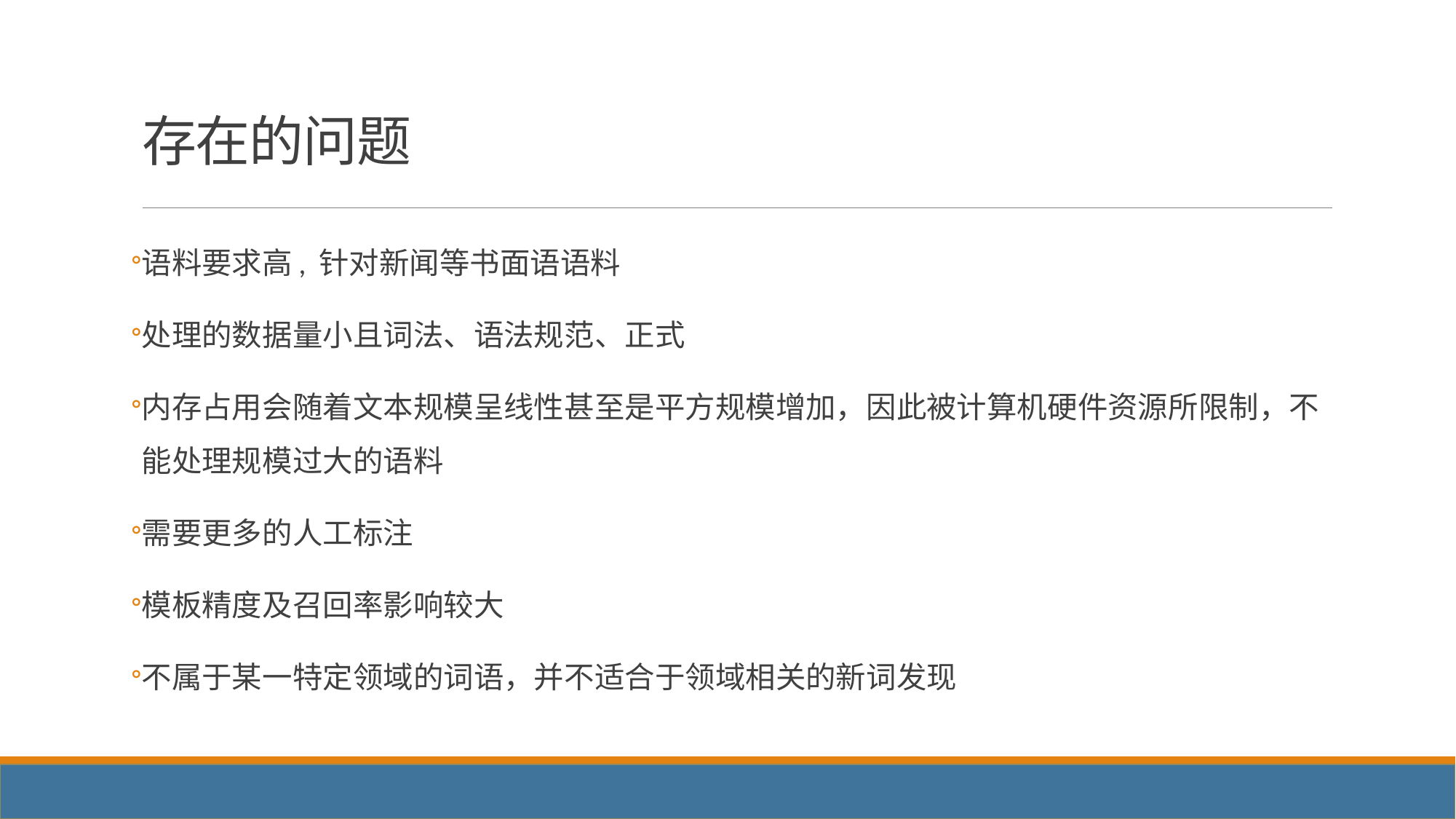

# 存在的问题
语料要求高, 针对新闻等书面语语料
处理的数据量小且词法、语法规范、正式
内存占用会随着文本规模呈线性甚至是平方规模增加，因此被计算机硬件资源所限制，不能处理规模过大的语料
需要更多的人工标注
模板精度及召回率影响较大
不属于某一特定领域的词语，并不适合于领域相关的新词发现